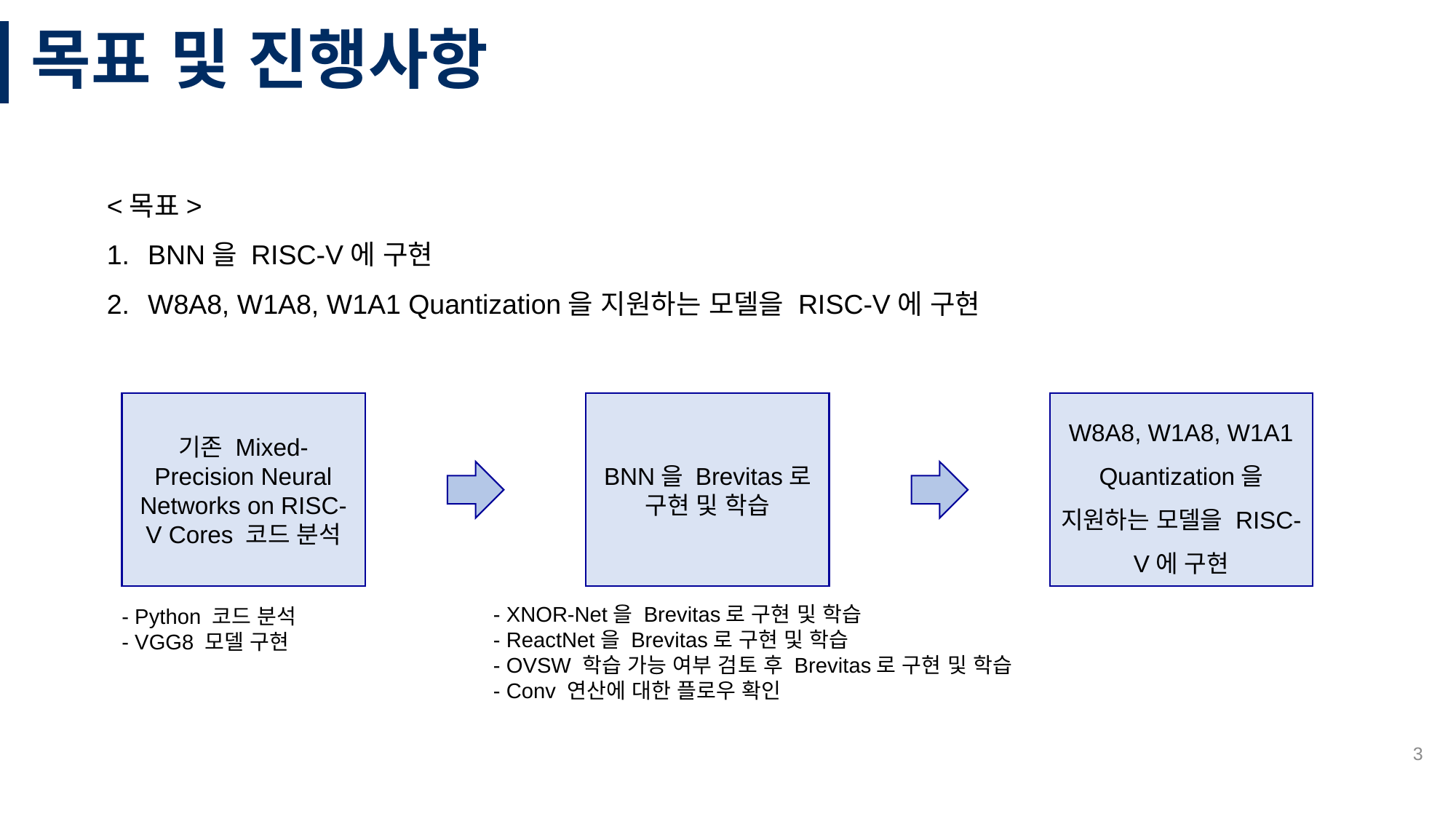

# 목표 및 진행사항
<목표>
BNN을 RISC-V에 구현
W8A8, W1A8, W1A1 Quantization을 지원하는 모델을 RISC-V에 구현
기존 Mixed-Precision Neural Networks on RISC-V Cores 코드 분석
BNN을 Brevitas로 구현 및 학습
W8A8, W1A8, W1A1 Quantization을 지원하는 모델을 RISC-V에 구현

- XNOR-Net을 Brevitas로 구현 및 학습
- ReactNet을 Brevitas로 구현 및 학습
- OVSW 학습 가능 여부 검토 후 Brevitas로 구현 및 학습
- Conv 연산에 대한 플로우 확인
- Python 코드 분석
- VGG8 모델 구현
3